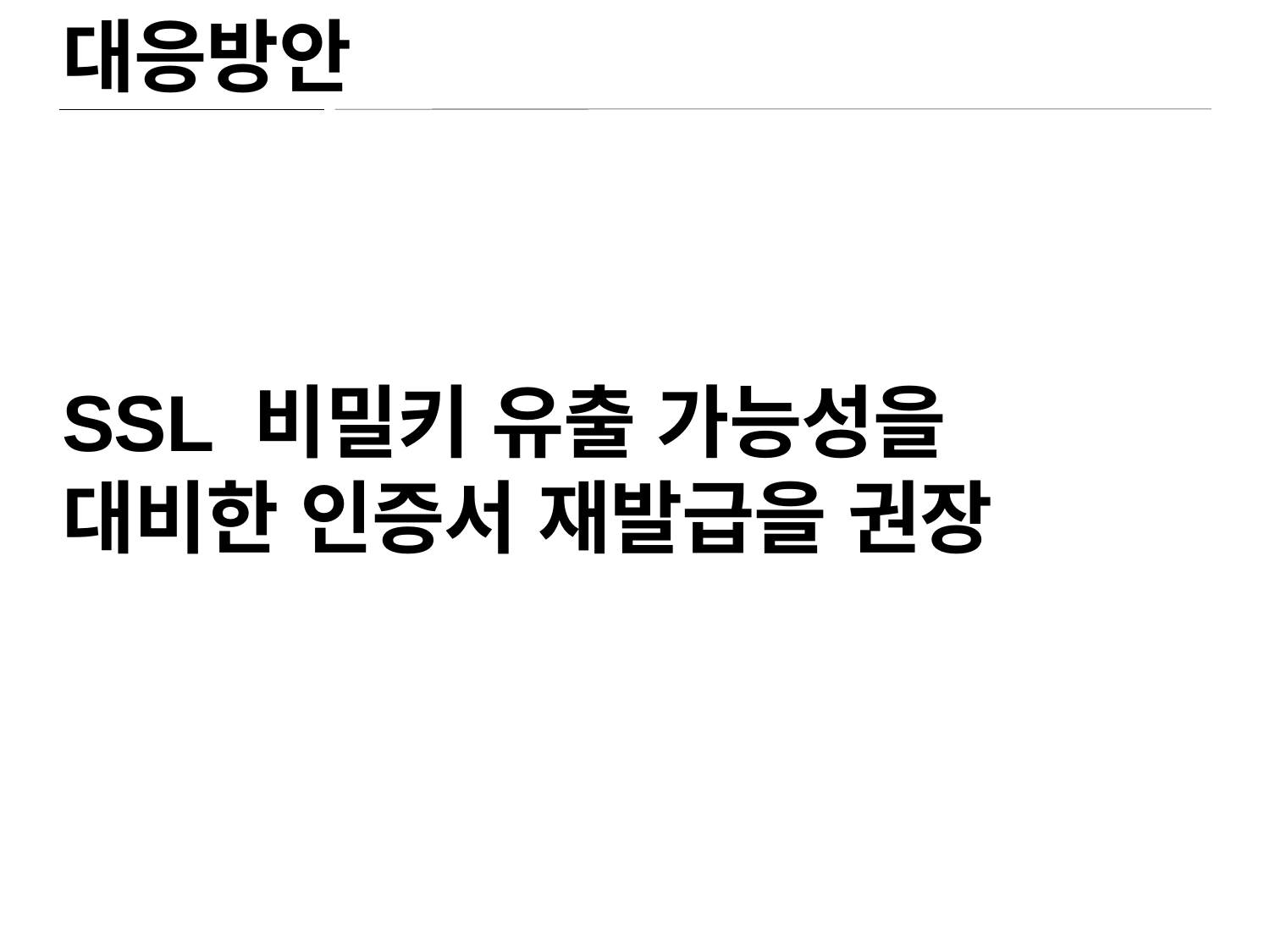

대응방안
SSL 비밀키 유출 가능성을
대비한 인증서 재발급을 권장